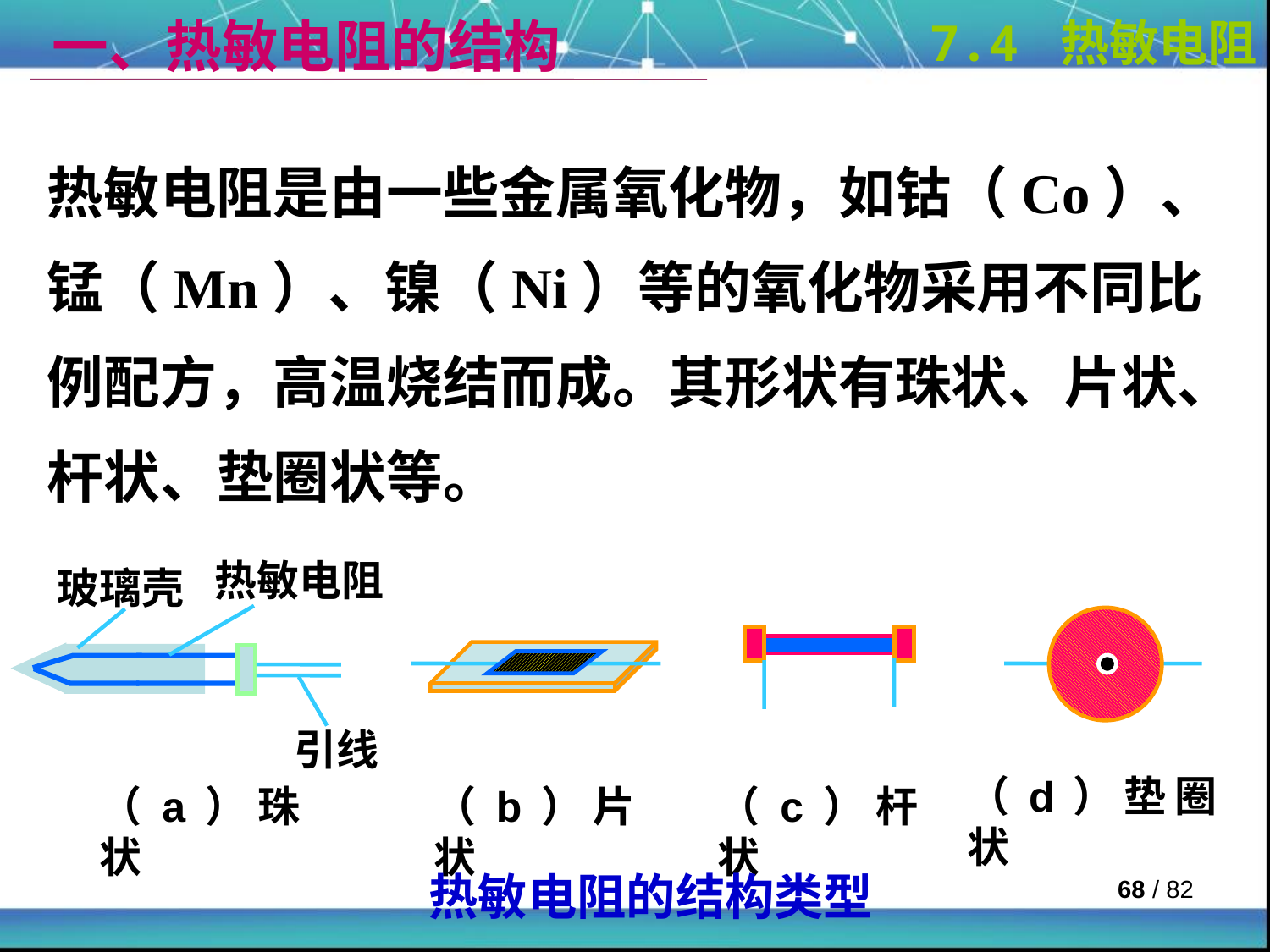

一、热敏电阻的结构
7.4 热敏电阻

热敏电阻是由一些金属氧化物，如钴（Co）、锰（Mn）、镍（Ni）等的氧化物采用不同比例配方，高温烧结而成。其形状有珠状、片状、杆状、垫圈状等。
热敏电阻
玻璃壳

引线
（a）珠状

（d）垫圈状

（c）杆状

（b）片状
热敏电阻的结构类型
68 / 82